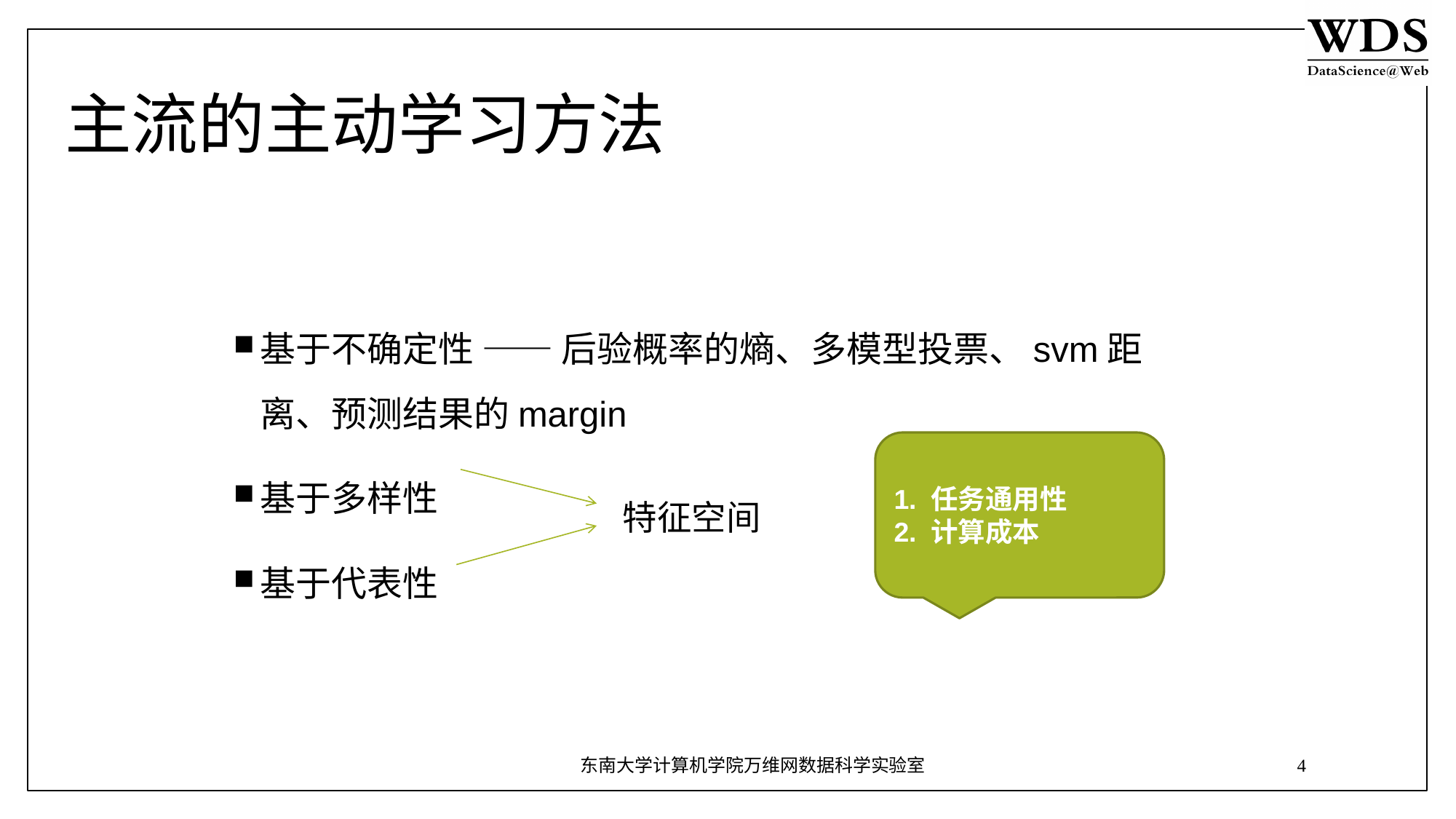

# 主流的主动学习方法

基于不确定性 —— 后验概率的熵、多模型投票、svm距离、预测结果的margin
基于多样性
基于代表性

1. 任务通用性
2. 计算成本
特征空间

东南大学计算机学院万维网数据科学实验室
4